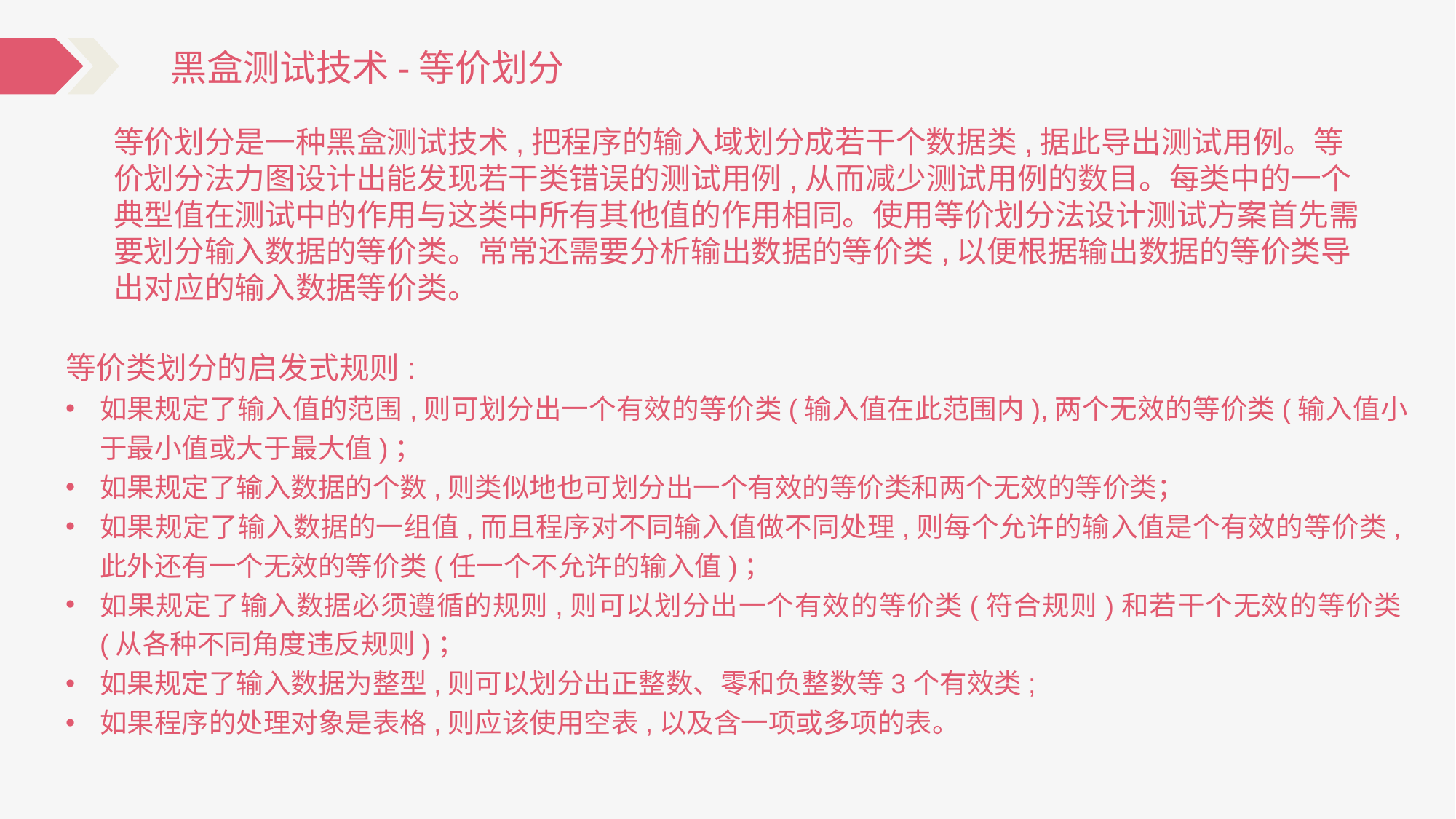

黑盒测试技术-等价划分
等价划分是一种黑盒测试技术,把程序的输入域划分成若干个数据类,据此导出测试用例。等价划分法力图设计出能发现若干类错误的测试用例,从而减少测试用例的数目。每类中的一个典型值在测试中的作用与这类中所有其他值的作用相同。使用等价划分法设计测试方案首先需要划分输入数据的等价类。常常还需要分析输出数据的等价类,以便根据输出数据的等价类导出对应的输入数据等价类。
等价类划分的启发式规则:
如果规定了输入值的范围,则可划分出一个有效的等价类(输入值在此范围内),两个无效的等价类(输入值小于最小值或大于最大值)；
如果规定了输入数据的个数,则类似地也可划分出一个有效的等价类和两个无效的等价类；
如果规定了输入数据的一组值,而且程序对不同输入值做不同处理,则每个允许的输入值是个有效的等价类,此外还有一个无效的等价类(任一个不允许的输入值)；
如果规定了输入数据必须遵循的规则,则可以划分出一个有效的等价类(符合规则)和若干个无效的等价类(从各种不同角度违反规则)；
如果规定了输入数据为整型,则可以划分出正整数、零和负整数等3个有效类;
如果程序的处理对象是表格,则应该使用空表,以及含一项或多项的表。